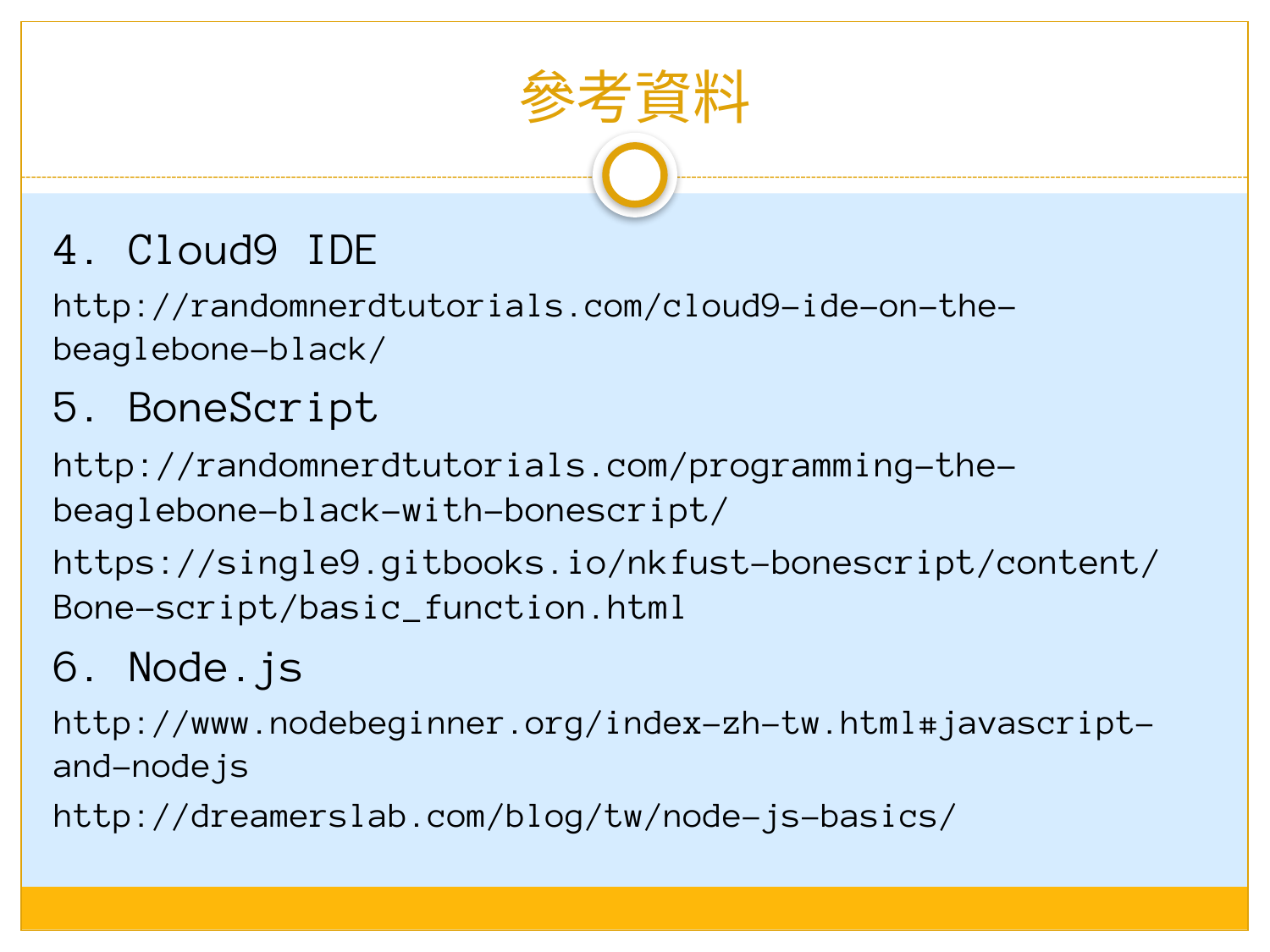

# 參考資料
4. Cloud9 IDE
http://randomnerdtutorials.com/cloud9-ide-on-the-beaglebone-black/
5. BoneScript
http://randomnerdtutorials.com/programming-the-beaglebone-black-with-bonescript/
https://single9.gitbooks.io/nkfust-bonescript/content/Bone-script/basic_function.html
6. Node.js
http://www.nodebeginner.org/index-zh-tw.html#javascript-and-nodejs
http://dreamerslab.com/blog/tw/node-js-basics/